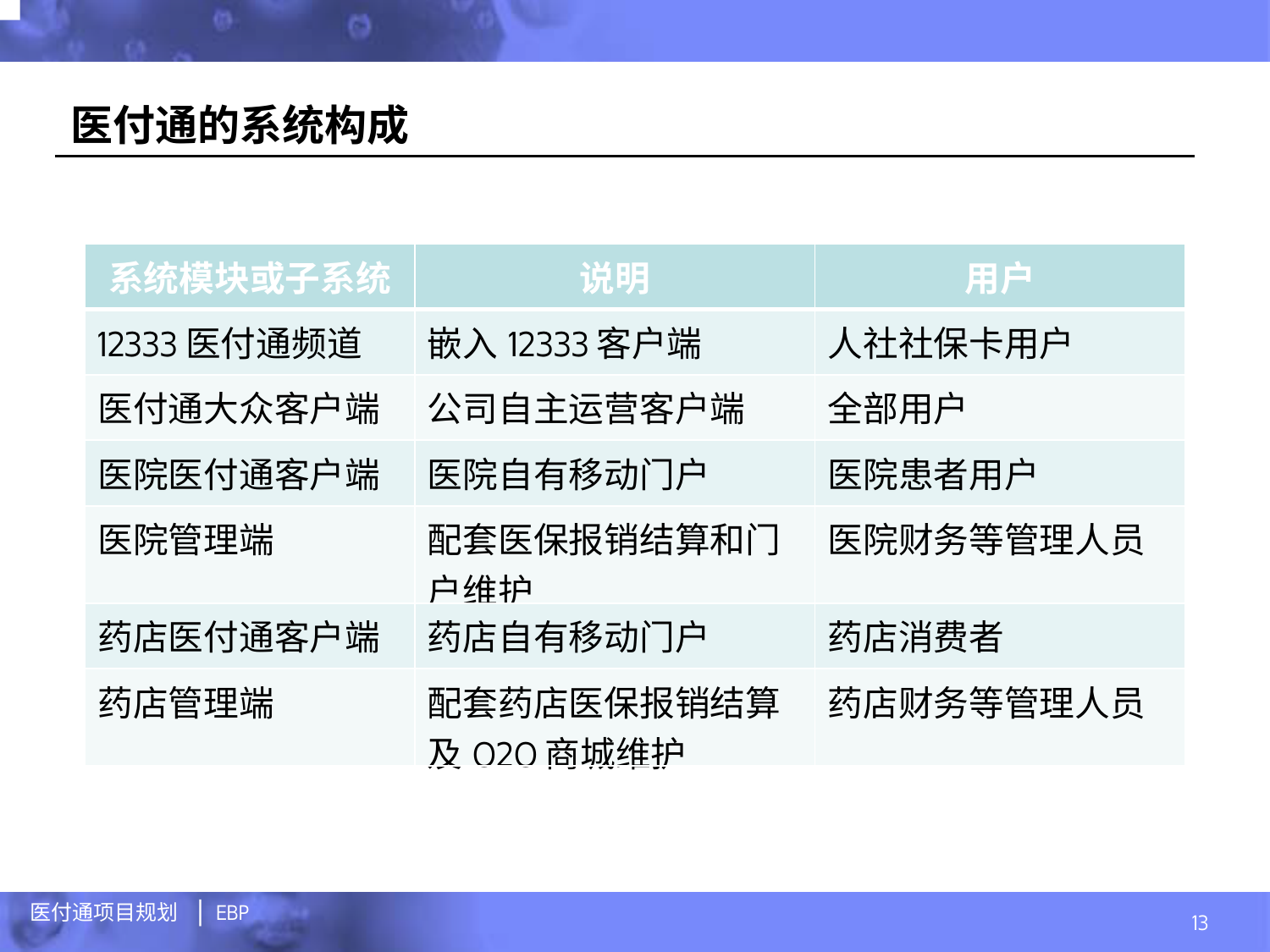

医付通的系统构成
| 系统模块或子系统 | 说明 | 用户 |
| --- | --- | --- |
| 12333医付通频道 | 嵌入12333客户端 | 人社社保卡用户 |
| 医付通大众客户端 | 公司自主运营客户端 | 全部用户 |
| 医院医付通客户端 | 医院自有移动门户 | 医院患者用户 |
| 医院管理端 | 配套医保报销结算和门户维护 | 医院财务等管理人员 |
| 药店医付通客户端 | 药店自有移动门户 | 药店消费者 |
| 药店管理端 | 配套药店医保报销结算及O2O商城维护 | 药店财务等管理人员 |
13